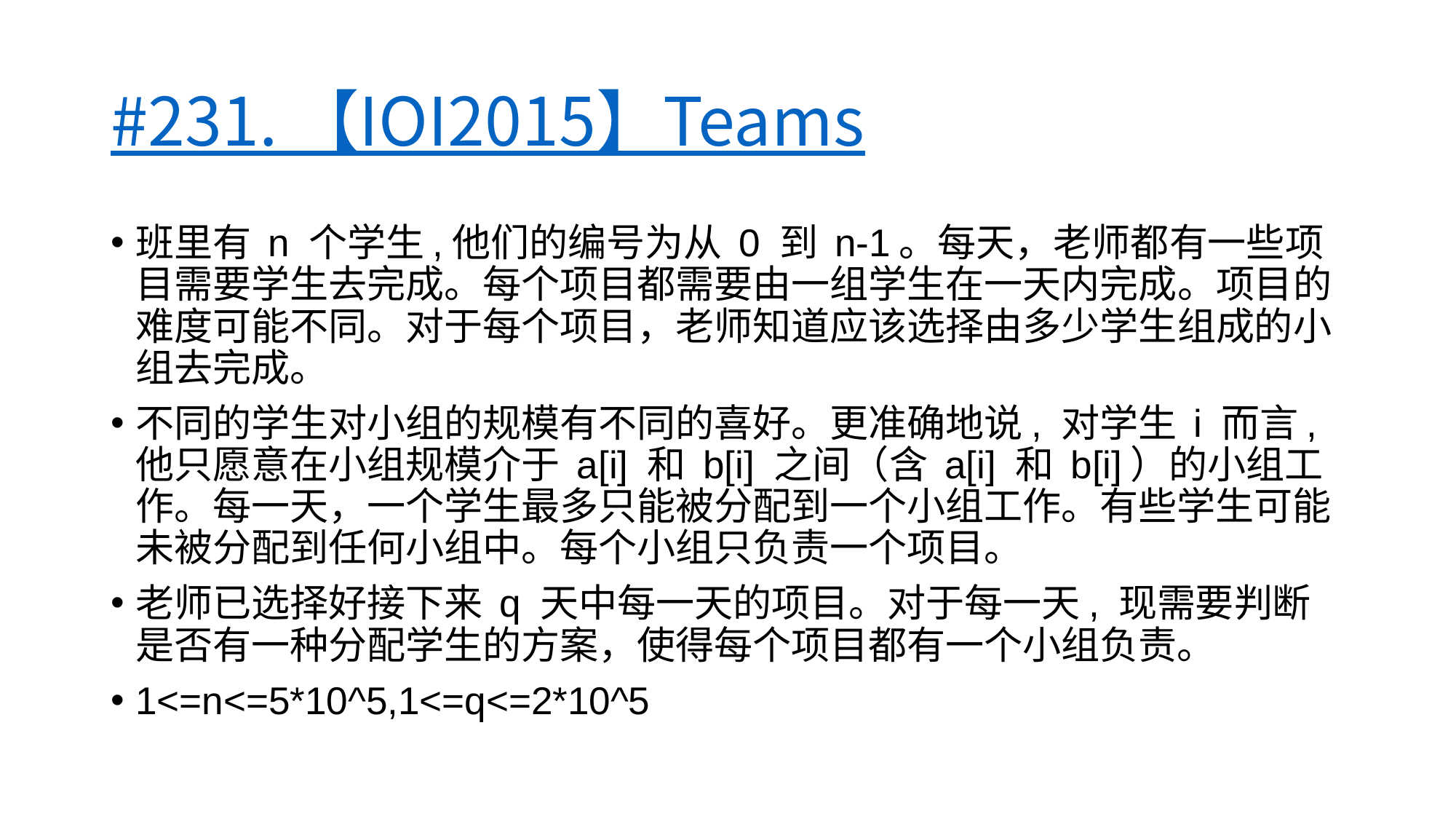

# #231. 【IOI2015】Teams
班里有 n 个学生,他们的编号为从 0 到 n-1。每天，老师都有一些项目需要学生去完成。每个项目都需要由一组学生在一天内完成。项目的难度可能不同。对于每个项目，老师知道应该选择由多少学生组成的小组去完成。
不同的学生对小组的规模有不同的喜好。更准确地说, 对学生 i 而言, 他只愿意在小组规模介于 a[i] 和 b[i] 之间（含 a[i] 和 b[i]）的小组工作。每一天，一个学生最多只能被分配到一个小组工作。有些学生可能未被分配到任何小组中。每个小组只负责一个项目。
老师已选择好接下来 q 天中每一天的项目。对于每一天, 现需要判断是否有一种分配学生的方案，使得每个项目都有一个小组负责。
1<=n<=5*10^5,1<=q<=2*10^5